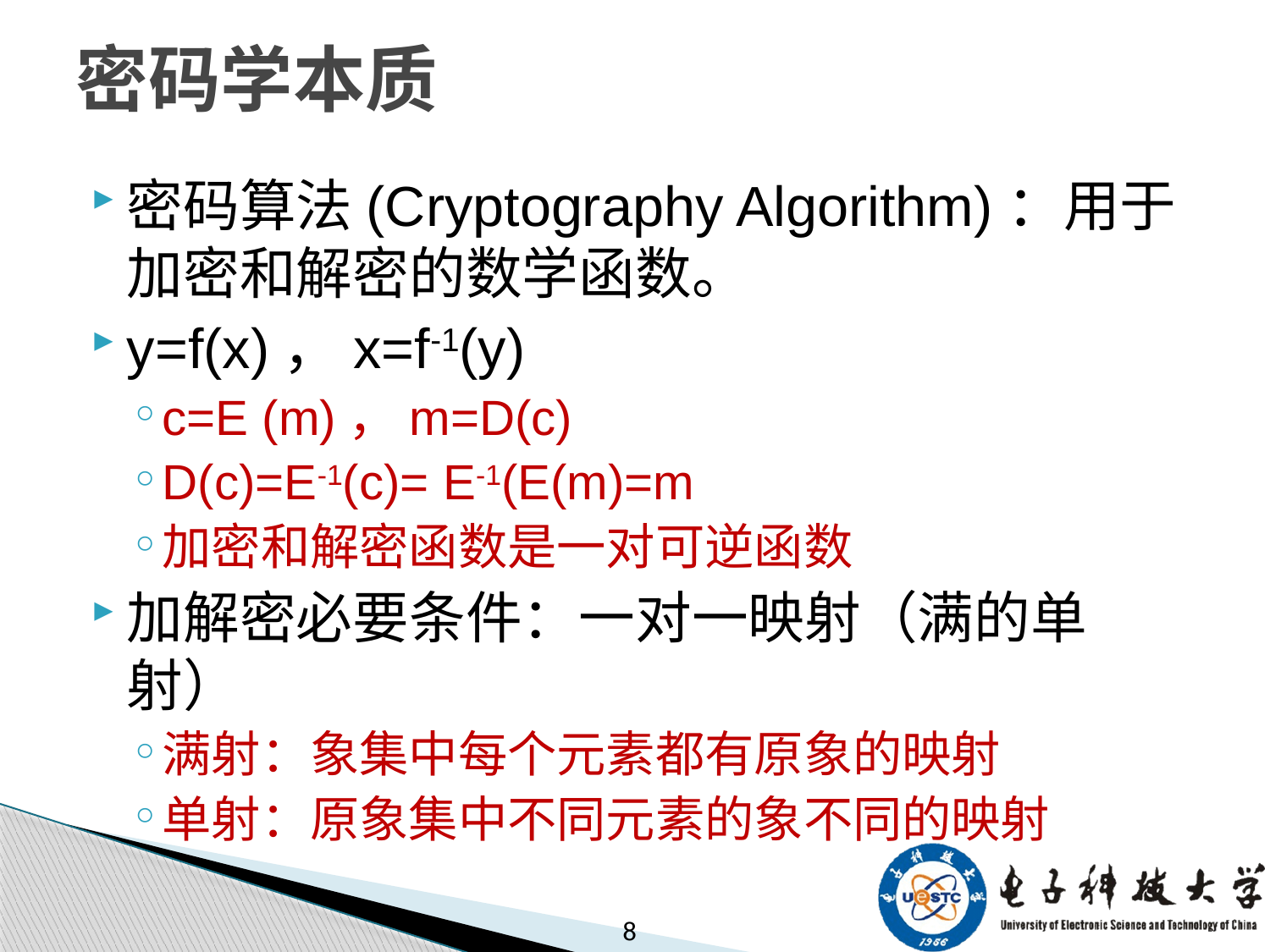

# 密码学本质
密码算法(Cryptography Algorithm)：用于加密和解密的数学函数。
y=f(x)，x=f-1(y)
c=E (m)，m=D(c)
D(c)=E-1(c)= E-1(E(m)=m
加密和解密函数是一对可逆函数
加解密必要条件：一对一映射（满的单射）
满射：象集中每个元素都有原象的映射
单射：原象集中不同元素的象不同的映射
8